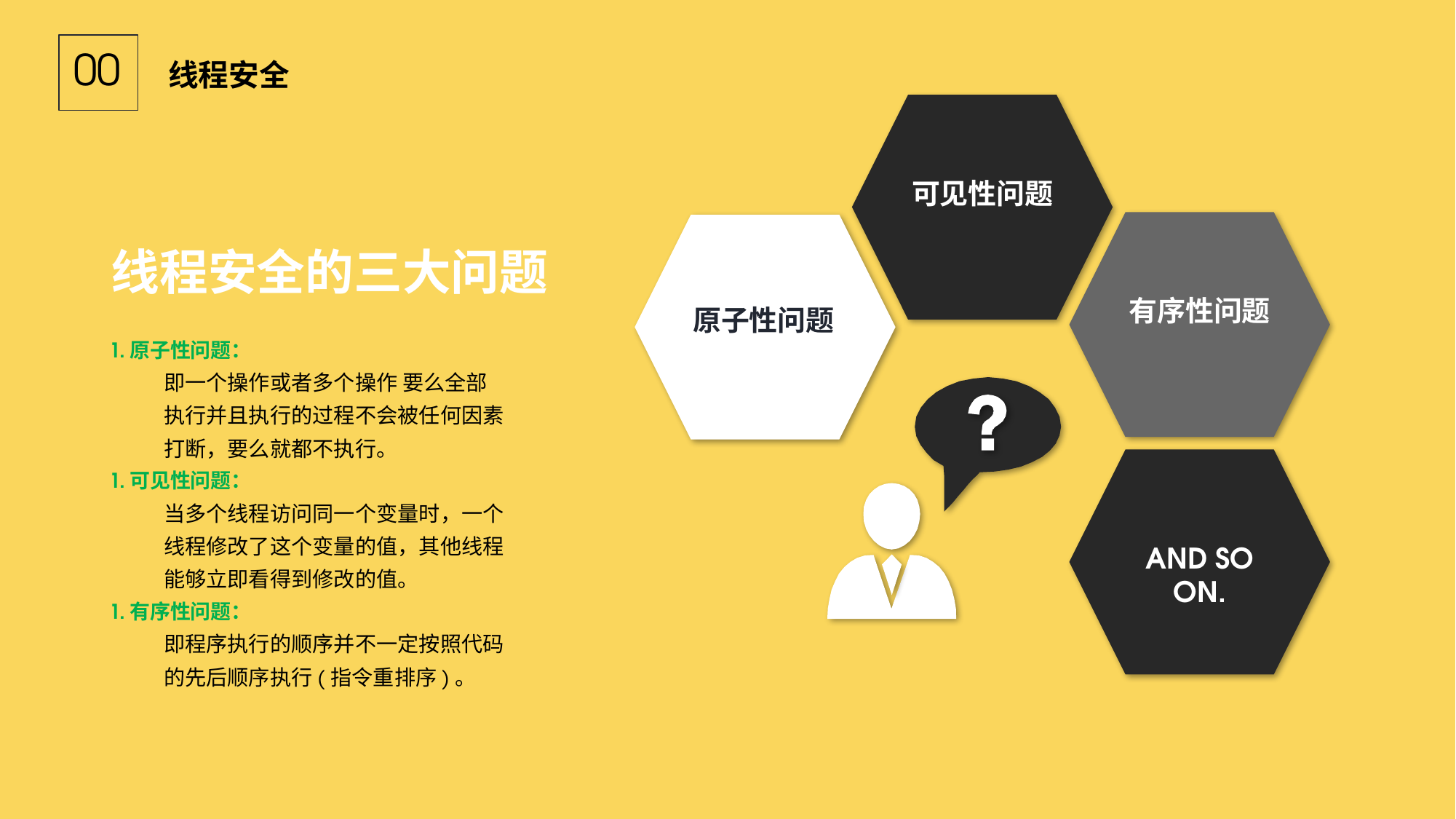

00
线程安全

可见性问题

有序性问题

原子性问题
线程安全的三大问题
1.原子性问题：
即一个操作或者多个操作 要么全部执行并且执行的过程不会被任何因素打断，要么就都不执行。
1.可见性问题：
当多个线程访问同一个变量时，一个线程修改了这个变量的值，其他线程能够立即看得到修改的值。
1.有序性问题：
即程序执行的顺序并不一定按照代码的先后顺序执行(指令重排序)。

AND SO ON.